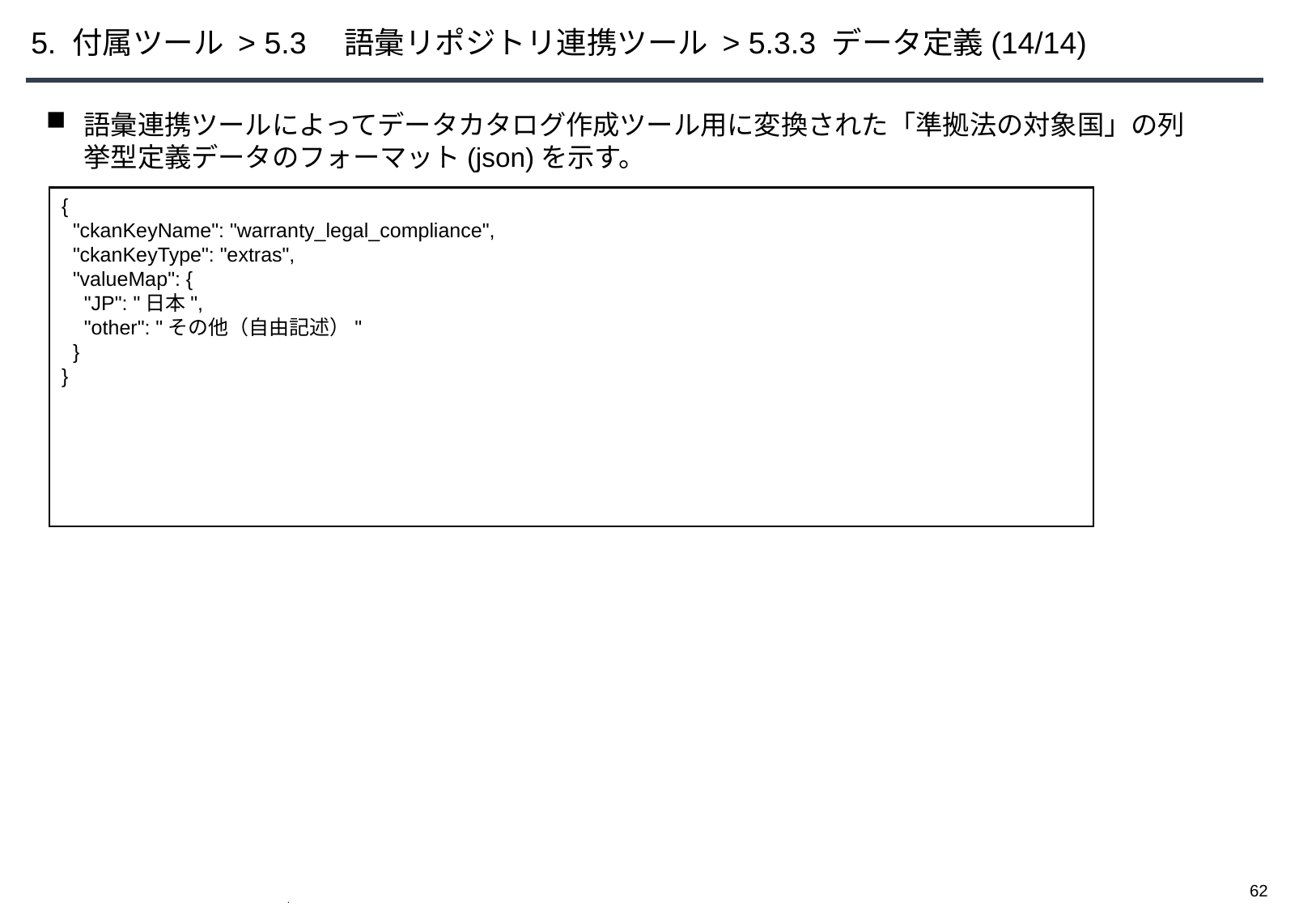

# 5. 付属ツール > 5.3　語彙リポジトリ連携ツール > 5.3.3 データ定義(14/14)
語彙連携ツールによってデータカタログ作成ツール用に変換された「準拠法の対象国」の列挙型定義データのフォーマット(json)を示す。
{
  "ckanKeyName": "warranty_legal_compliance",
  "ckanKeyType": "extras",
  "valueMap": {
    "JP": "日本",
    "other": "その他（自由記述）"
  }
}